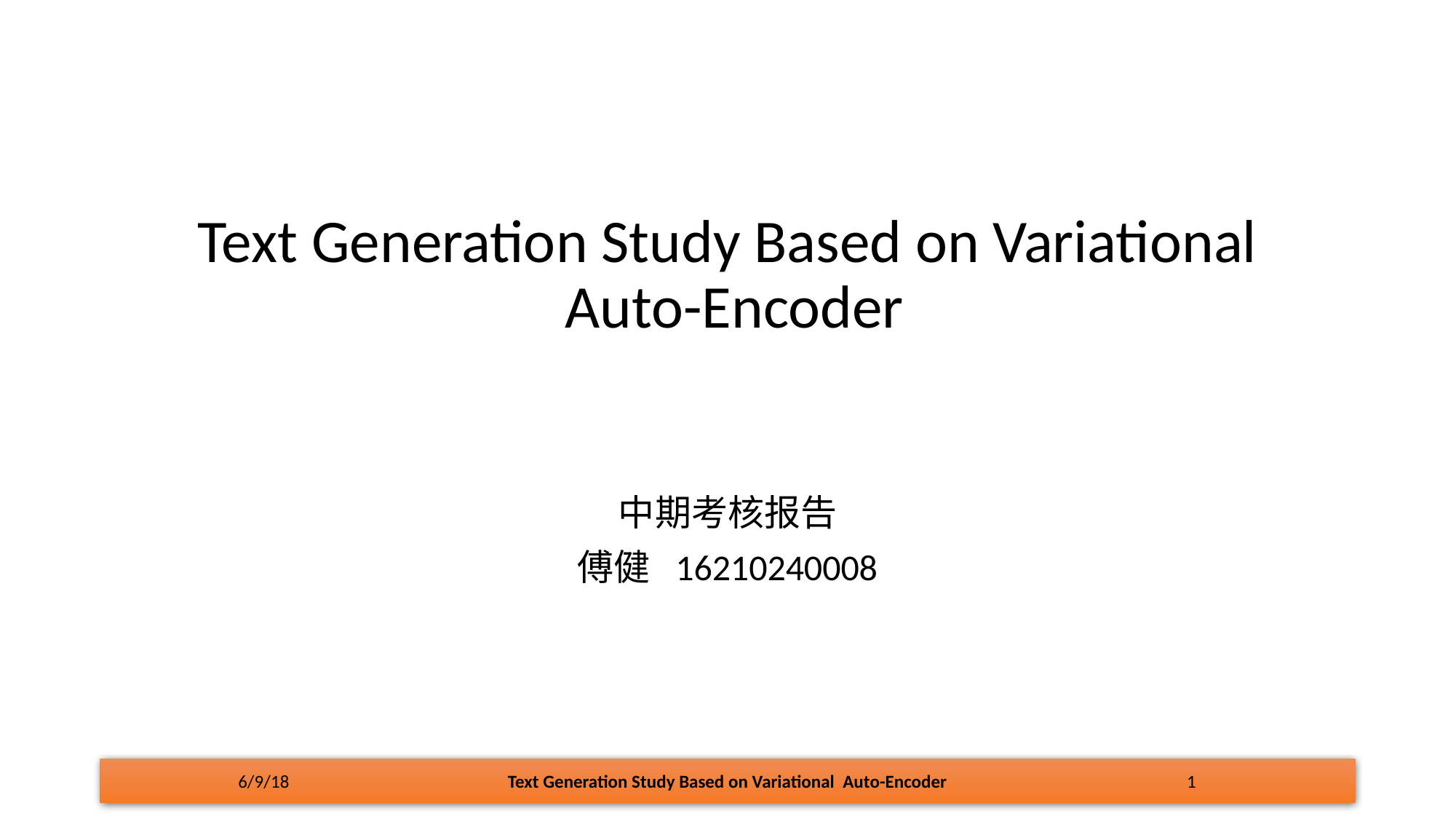

# Text Generation Study Based on Variational  Auto-Encoder

中期考核报告
傅健  16210240008
6/9/18
Text Generation Study Based on Variational  Auto-Encoder
1